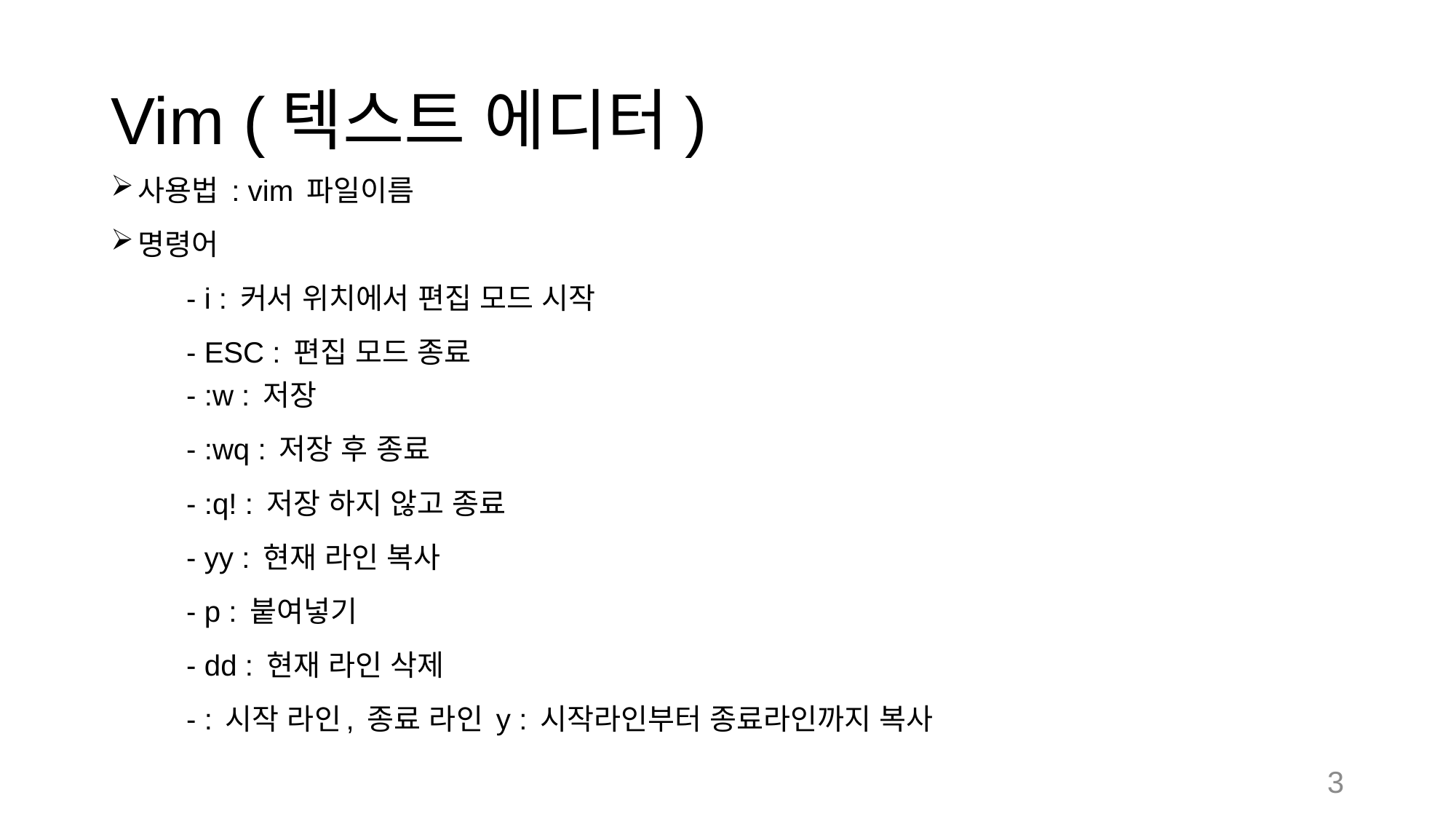

# Vim (텍스트 에디터)
사용법 : vim 파일이름
명령어
	- i : 커서 위치에서 편집 모드 시작
	- ESC : 편집 모드 종료
	- :w : 저장
	- :wq : 저장 후 종료
	- :q! : 저장 하지 않고 종료
	- yy : 현재 라인 복사
	- p : 붙여넣기
	- dd : 현재 라인 삭제
	- : 시작 라인, 종료 라인 y : 시작라인부터 종료라인까지 복사

3